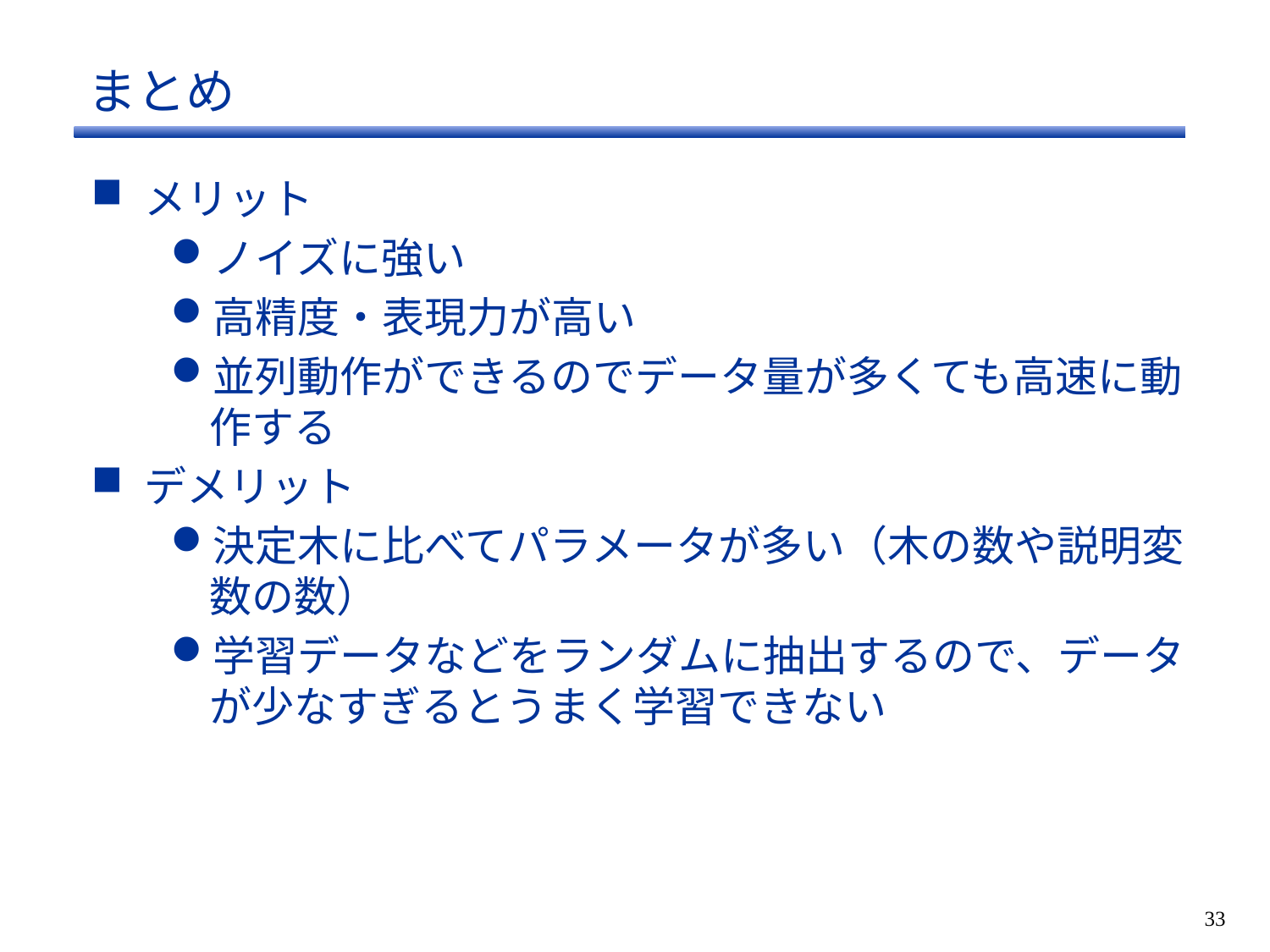

# まとめ
メリット
ノイズに強い
高精度・表現力が高い
並列動作ができるのでデータ量が多くても高速に動作する
デメリット
決定木に比べてパラメータが多い（木の数や説明変数の数）
学習データなどをランダムに抽出するので、データが少なすぎるとうまく学習できない